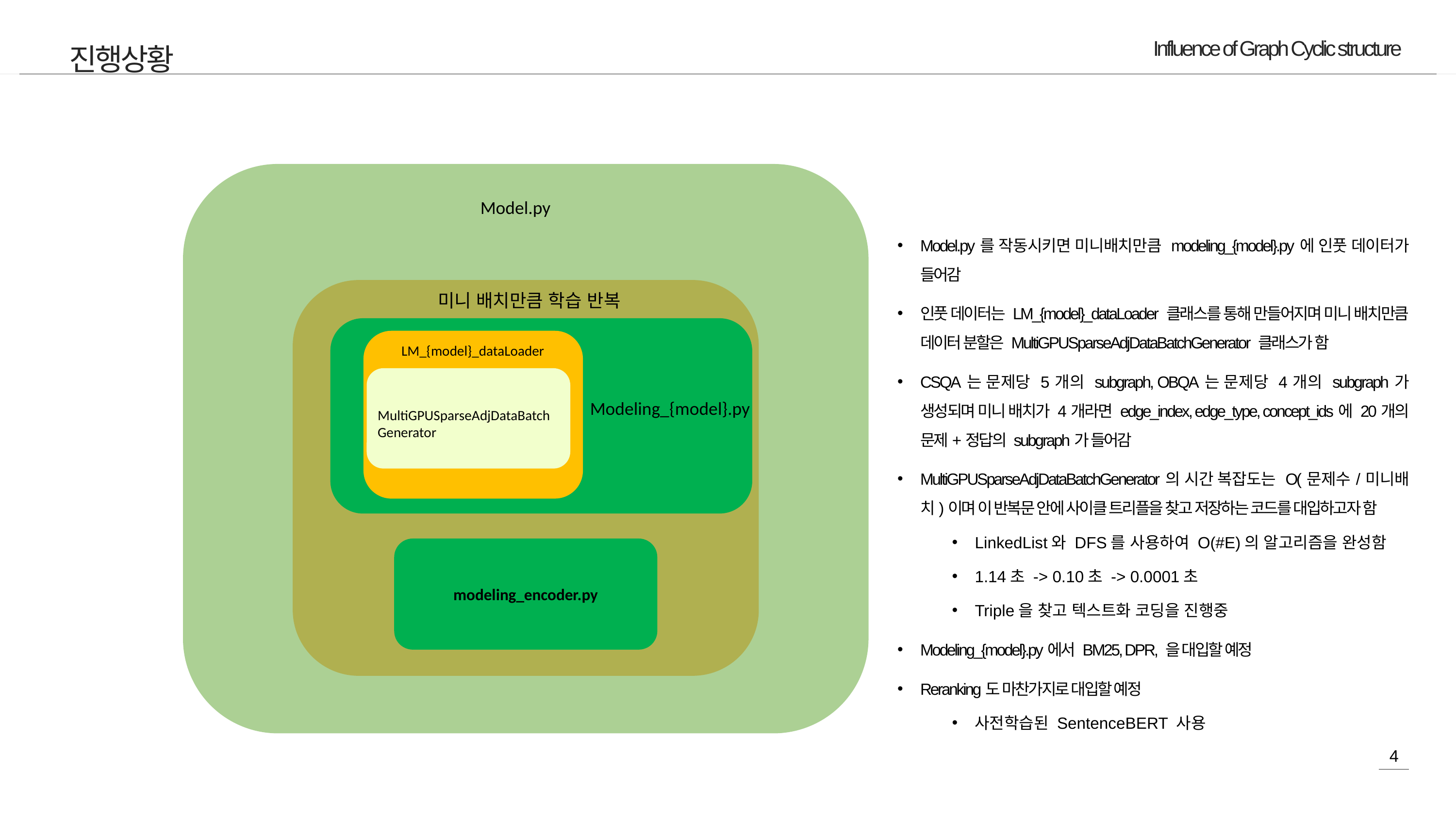

진행상황

Model.py
Model.py를 작동시키면 미니배치만큼 modeling_{model}.py에 인풋 데이터가 들어감
인풋 데이터는 LM_{model}_dataLoader 클래스를 통해 만들어지며 미니 배치만큼 데이터 분할은 MultiGPUSparseAdjDataBatchGenerator 클래스가 함
CSQA는 문제당 5개의 subgraph, OBQA는 문제당 4개의 subgraph가 생성되며 미니 배치가 4개라면 edge_index, edge_type, concept_ids에 20개의 문제+정답의 subgraph가 들어감
MultiGPUSparseAdjDataBatchGenerator의 시간 복잡도는 O(문제수/미니배치)이며 이 반복문 안에 사이클 트리플을 찾고 저장하는 코드를 대입하고자 함
LinkedList와 DFS를 사용하여 O(#E)의 알고리즘을 완성함
1.14초 -> 0.10초 -> 0.0001초
Triple을 찾고 텍스트화 코딩을 진행중
Modeling_{model}.py에서 BM25, DPR, 을 대입할 예정
Reranking도 마찬가지로 대입할 예정
사전학습된 SentenceBERT 사용

미니 배치만큼 학습 반복

LM_{model}_dataLoader

Modeling_{model}.py
MultiGPUSparseAdjDataBatchGenerator
modeling_encoder.py